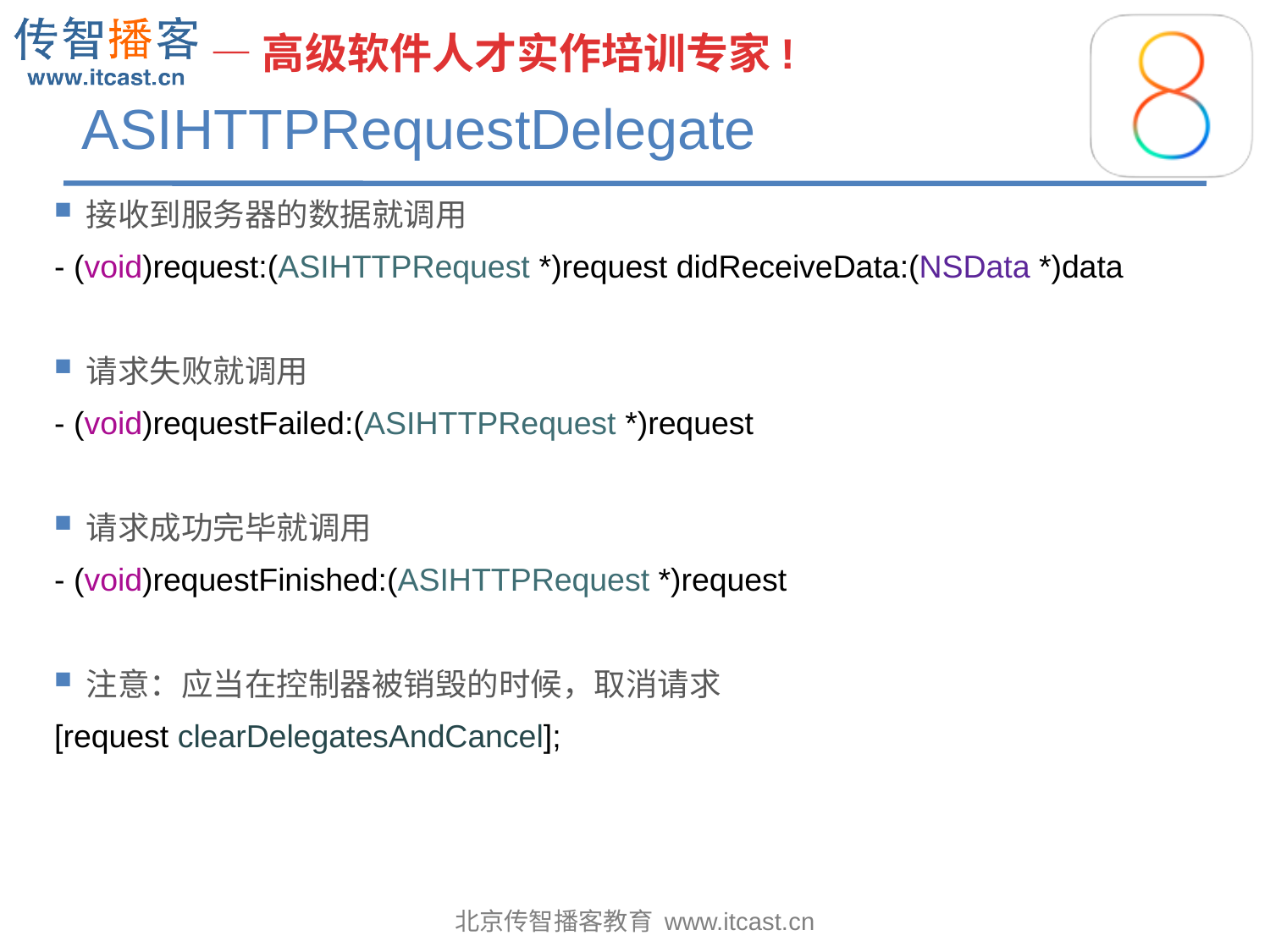

# ASIHTTPRequestDelegate
接收到服务器的数据就调用
- (void)request:(ASIHTTPRequest *)request didReceiveData:(NSData *)data

请求失败就调用
- (void)requestFailed:(ASIHTTPRequest *)request

请求成功完毕就调用
- (void)requestFinished:(ASIHTTPRequest *)request

注意：应当在控制器被销毁的时候，取消请求
[request clearDelegatesAndCancel];